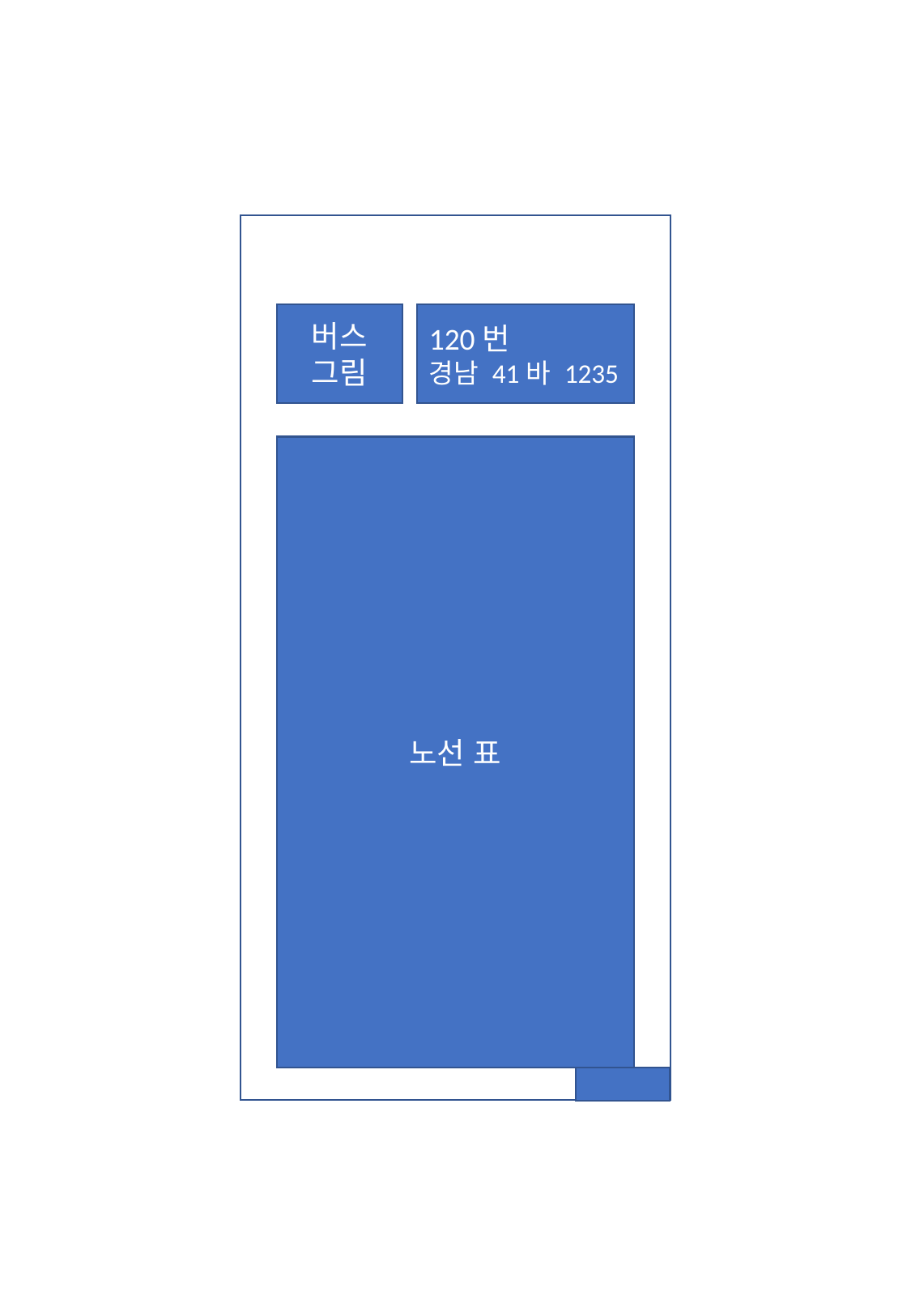

버스
그림
120번
경남 41바 1235
노선 표